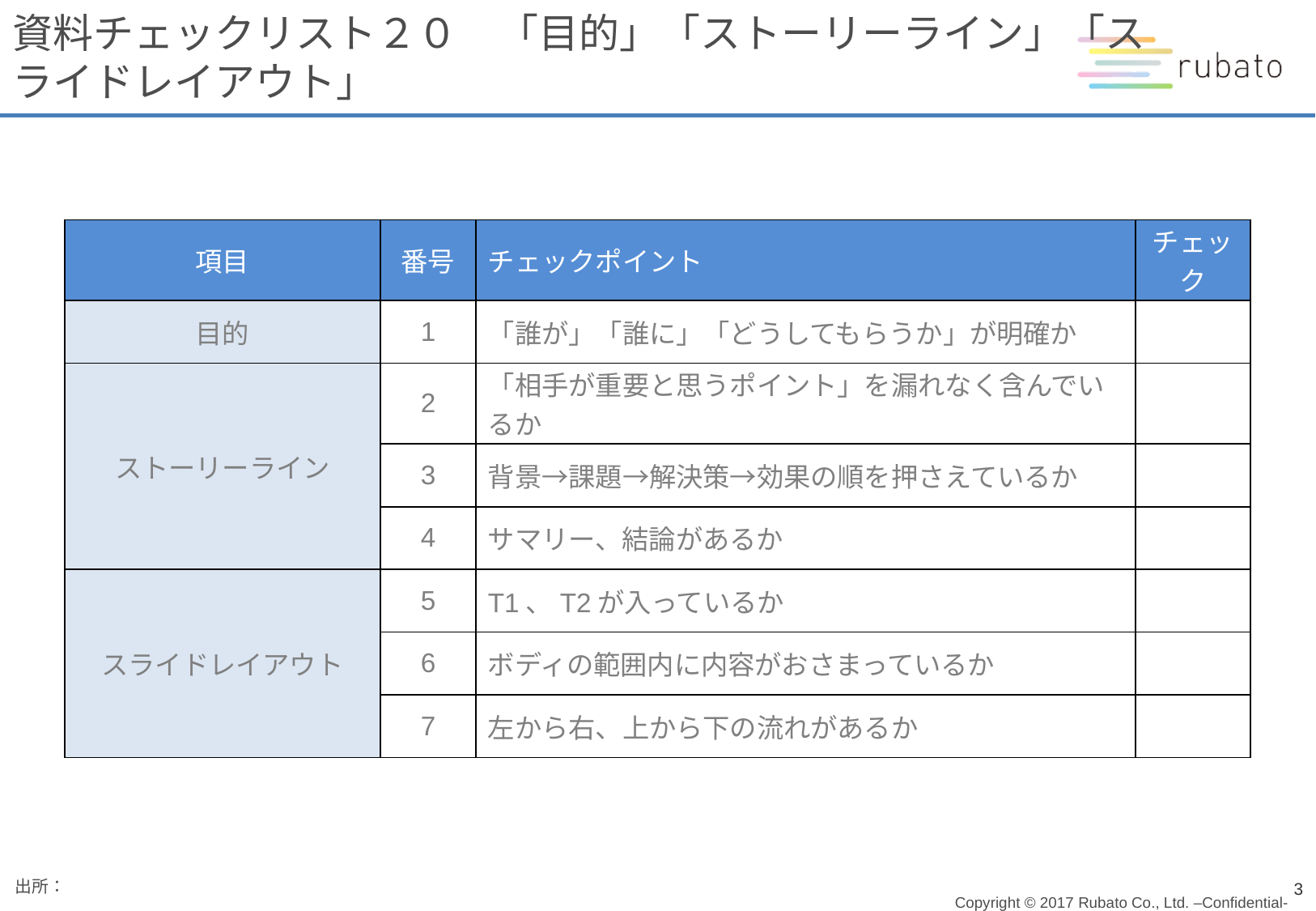

# 資料チェックリスト２０　「目的」「ストーリーライン」「スライドレイアウト」

| 項目 | 番号 | チェックポイント | チェック |
| --- | --- | --- | --- |
| 目的 | 1 | 「誰が」「誰に」「どうしてもらうか」が明確か |  |
| ストーリーライン | 2 | 「相手が重要と思うポイント」を漏れなく含んでいるか |  |
|  | 3 | 背景→課題→解決策→効果の順を押さえているか |  |
|  | 4 | サマリー、結論があるか |  |
| スライドレイアウト | 5 | T1、T2が入っているか |  |
|  | 6 | ボディの範囲内に内容がおさまっているか |  |
|  | 7 | 左から右、上から下の流れがあるか |  |
出所：
3